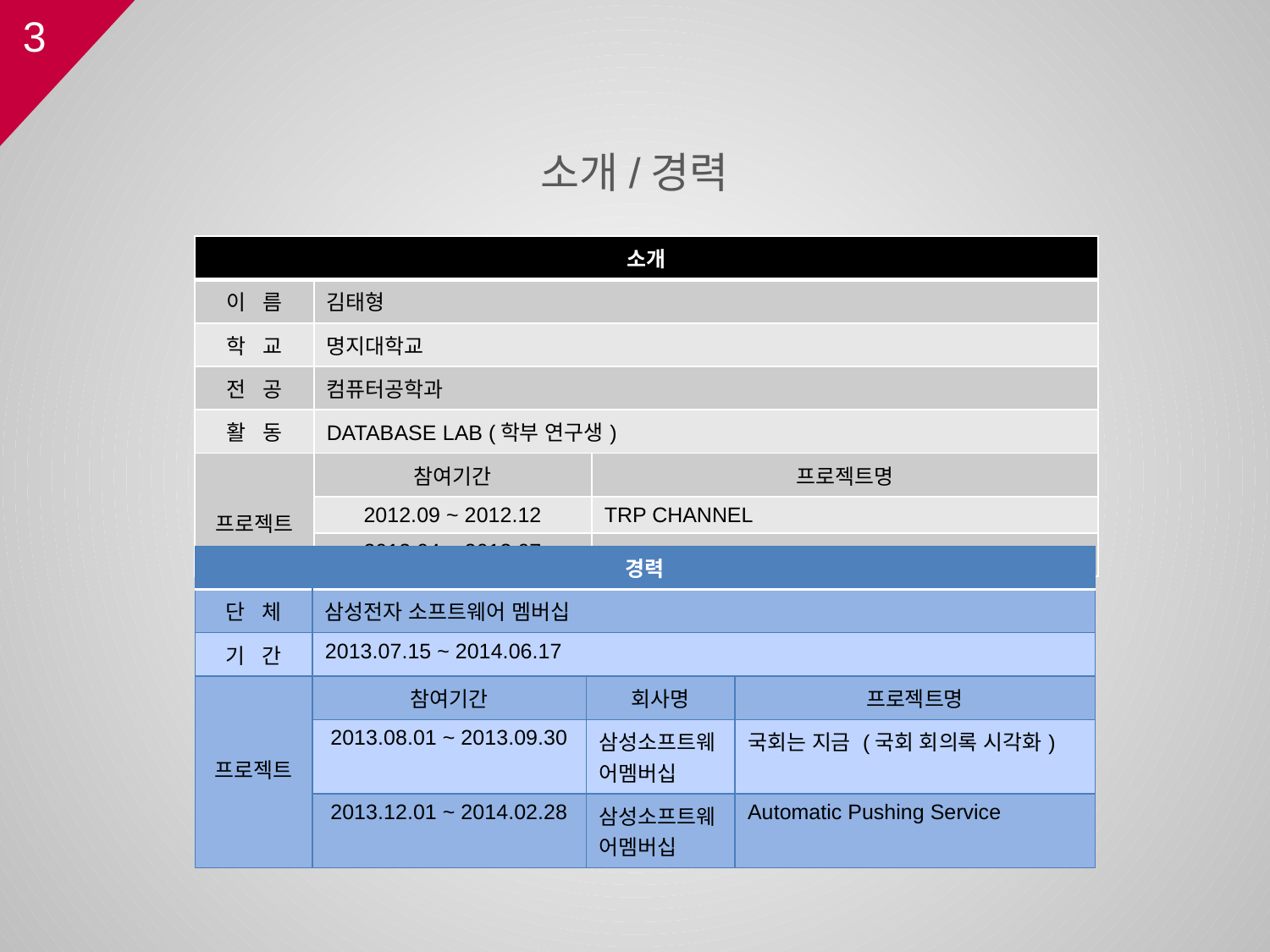

# 소개/경력
| 소개 |  |  |
| --- | --- | --- |
| 이 름 | 김태형 |  |
| 학 교 | 명지대학교 |  |
| 전 공 | 컴퓨터공학과 |  |
| 활 동 | DATABASE LAB (학부 연구생) |  |
| 프로젝트 | 참여기간 | 프로젝트명 |
|  | 2012.09 ~ 2012.12 | TRP CHANNEL |
|  | 2013.04 ~ 2013.07 | News Trend (연관 뉴스 키워드) |
| 경력 |  |  |  |
| --- | --- | --- | --- |
| 단 체 | 삼성전자 소프트웨어 멤버십 |  |  |
| 기 간 | 2013.07.15 ~ 2014.06.17 |  |  |
| 프로젝트 | 참여기간 | 회사명 | 프로젝트명 |
|  | 2013.08.01 ~ 2013.09.30 | 삼성소프트웨어멤버십 | 국회는 지금 (국회 회의록 시각화) |
|  | 2013.12.01 ~ 2014.02.28 | 삼성소프트웨어멤버십 | Automatic Pushing Service |